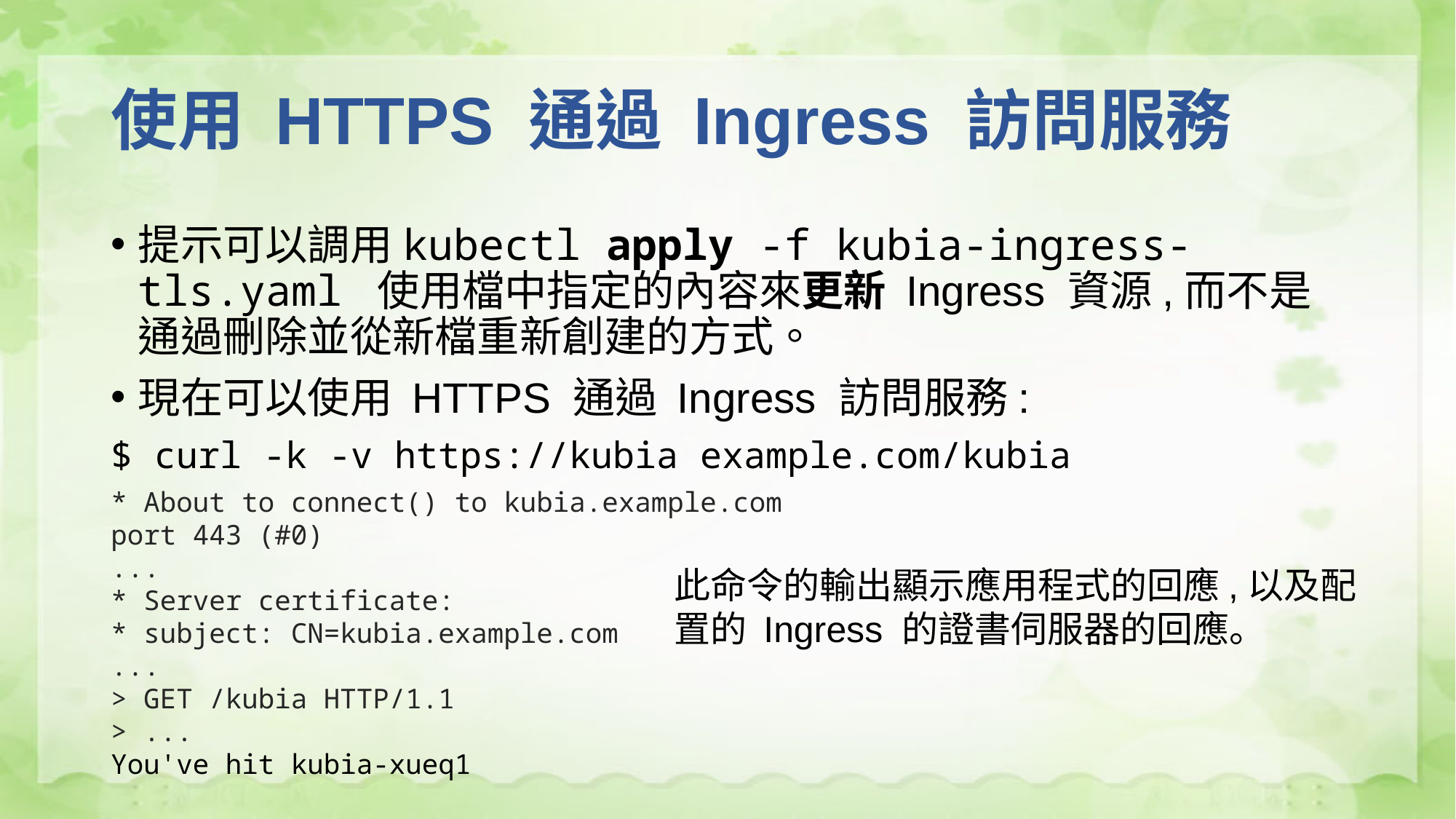

# 使用 HTTPS 通過 Ingress 訪問服務
提示可以調用kubectl apply -f kubia-ingress-tls.yaml 使用檔中指定的內容來更新 Ingress 資源,而不是通過刪除並從新檔重新創建的方式。
現在可以使用 HTTPS 通過 Ingress 訪問服務:
$ curl -k -v https://kubia example.com/kubia
* About to connect() to kubia.example.com port 443 (#0)
...
* Server certificate:
* subject: CN=kubia.example.com
...
> GET /kubia HTTP/1.1
> ...
You've hit kubia-xueq1
此命令的輸出顯示應用程式的回應,以及配置的 Ingress 的證書伺服器的回應。